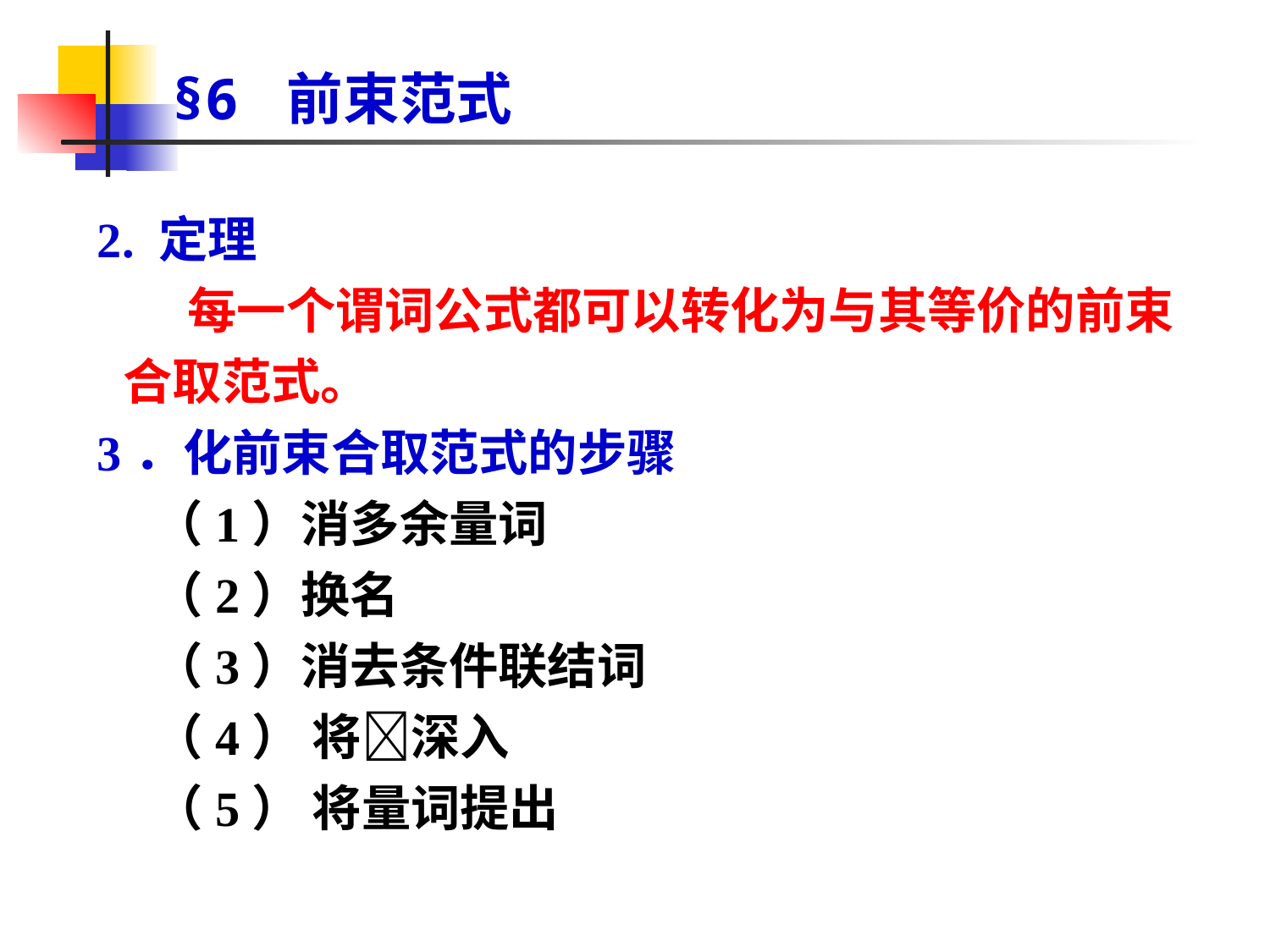

# §6 前束范式
2. 定理
       每一个谓词公式都可以转化为与其等价的前束合取范式。
3．化前束合取范式的步骤
    （1）消多余量词
    （2）换名
    （3）消去条件联结词
    （4） 将¬深入
    （5） 将量词提出
85